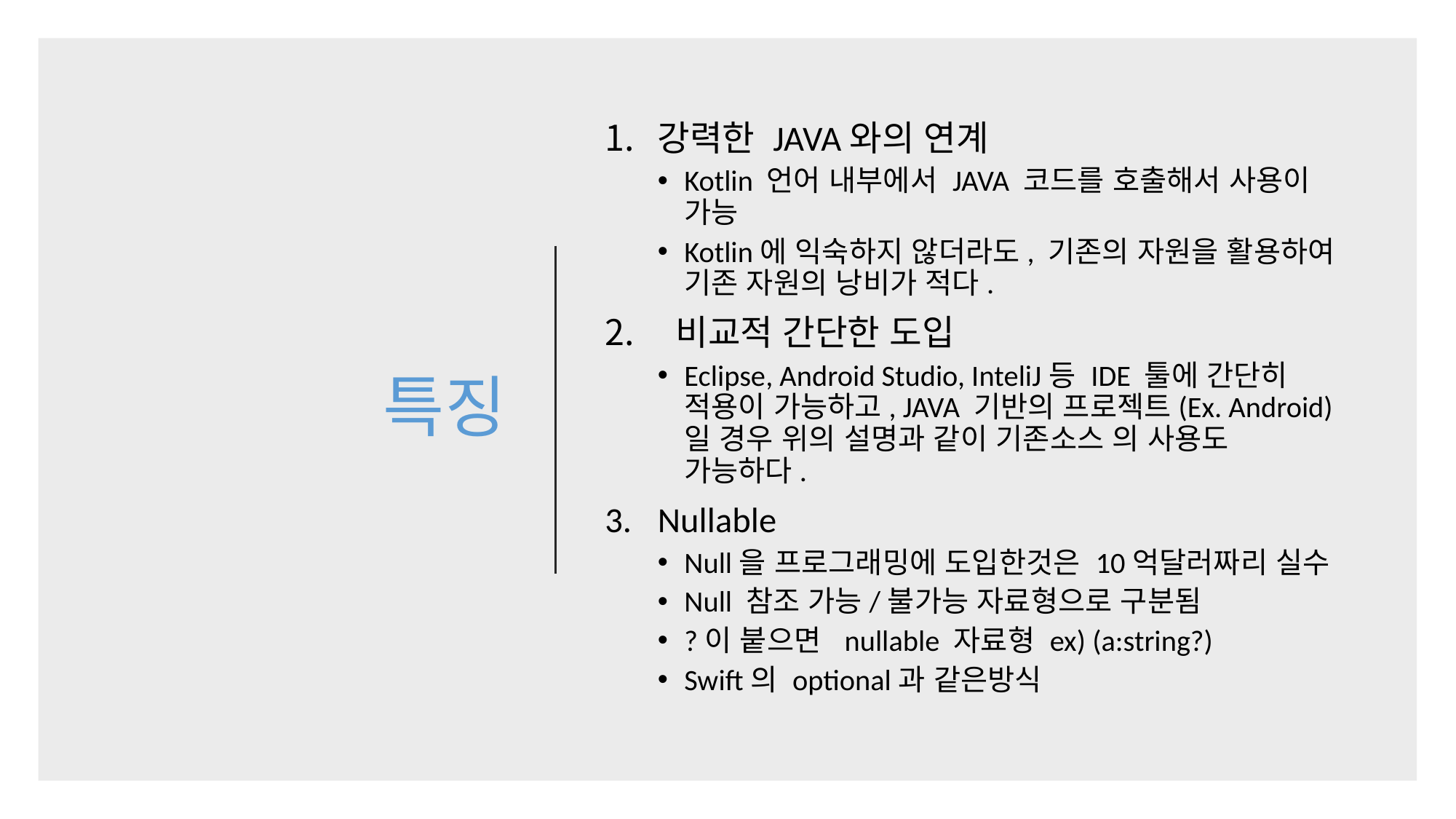

# 특징
강력한 JAVA와의 연계
Kotlin 언어 내부에서 JAVA 코드를 호출해서 사용이 가능
Kotlin에 익숙하지 않더라도, 기존의 자원을 활용하여 기존 자원의 낭비가 적다.
 비교적 간단한 도입
Eclipse, Android Studio, InteliJ등 IDE 툴에 간단히 적용이 가능하고, JAVA 기반의 프로젝트(Ex. Android) 일 경우 위의 설명과 같이 기존소스 의 사용도 가능하다.
Nullable
Null을 프로그래밍에 도입한것은 10억달러짜리 실수
Null 참조 가능/불가능 자료형으로 구분됨
?이 붙으면  nullable 자료형 ex) (a:string?)
Swift의 optional과 같은방식